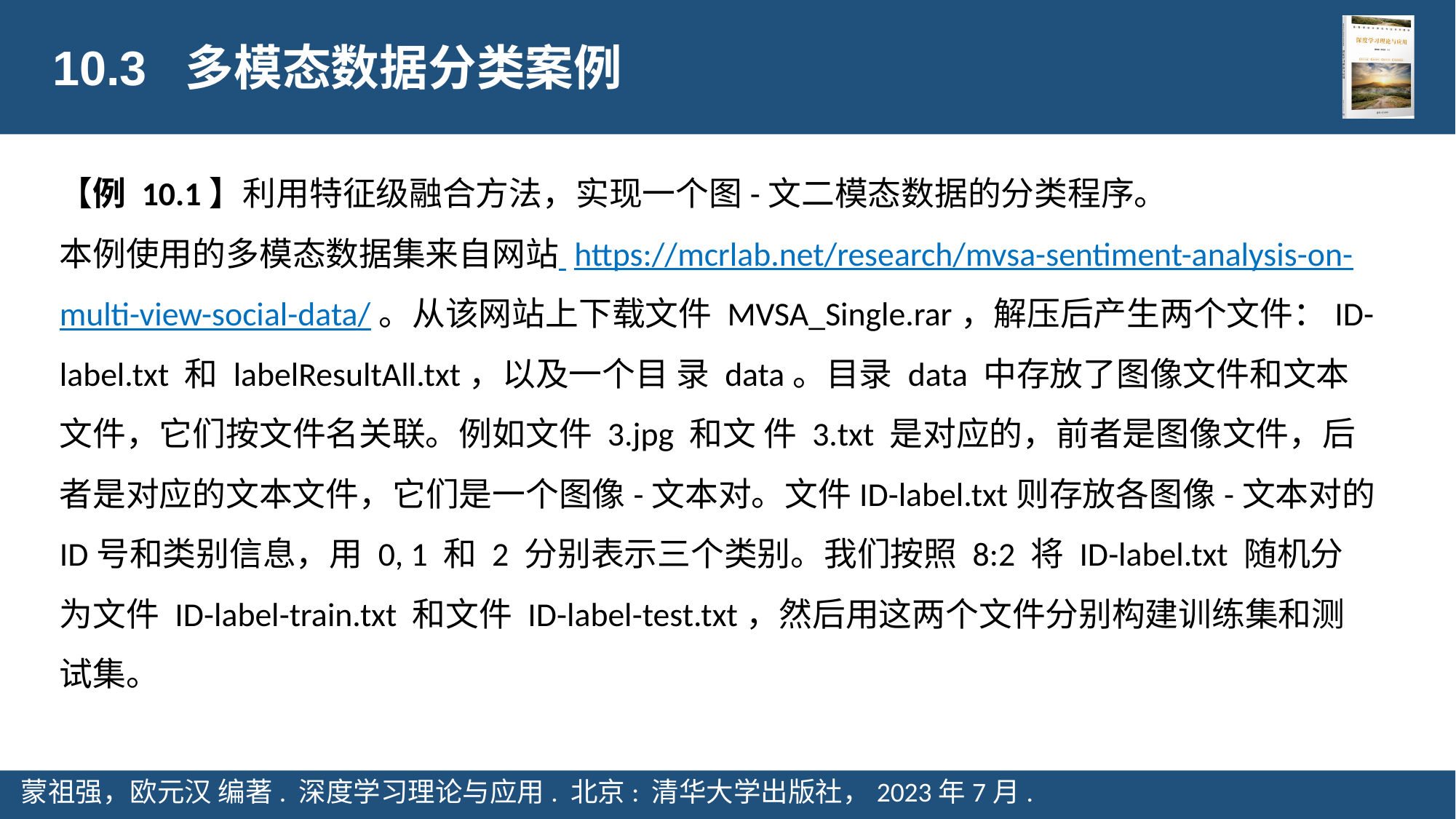

10.3  多模态数据分类案例
【例 10.1】利用特征级融合方法，实现一个图-文二模态数据的分类程序。
本例使用的多模态数据集来自网站 https://mcrlab.net/research/mvsa-sentiment-analysis-on-multi-view-social-data/。从该网站上下载文件 MVSA_Single.rar，解压后产生两个文件：ID-label.txt 和 labelResultAll.txt，以及一个目 录 data。目录 data 中存放了图像文件和文本文件，它们按文件名关联。例如文件 3.jpg 和文 件 3.txt 是对应的，前者是图像文件，后者是对应的文本文件，它们是一个图像-文本对。文件ID-label.txt则存放各图像-文本对的ID号和类别信息，用 0, 1 和 2 分别表示三个类别。我们按照 8:2 将 ID-label.txt 随机分为文件 ID-label-train.txt 和文件 ID-label-test.txt，然后用这两个文件分别构建训练集和测试集。